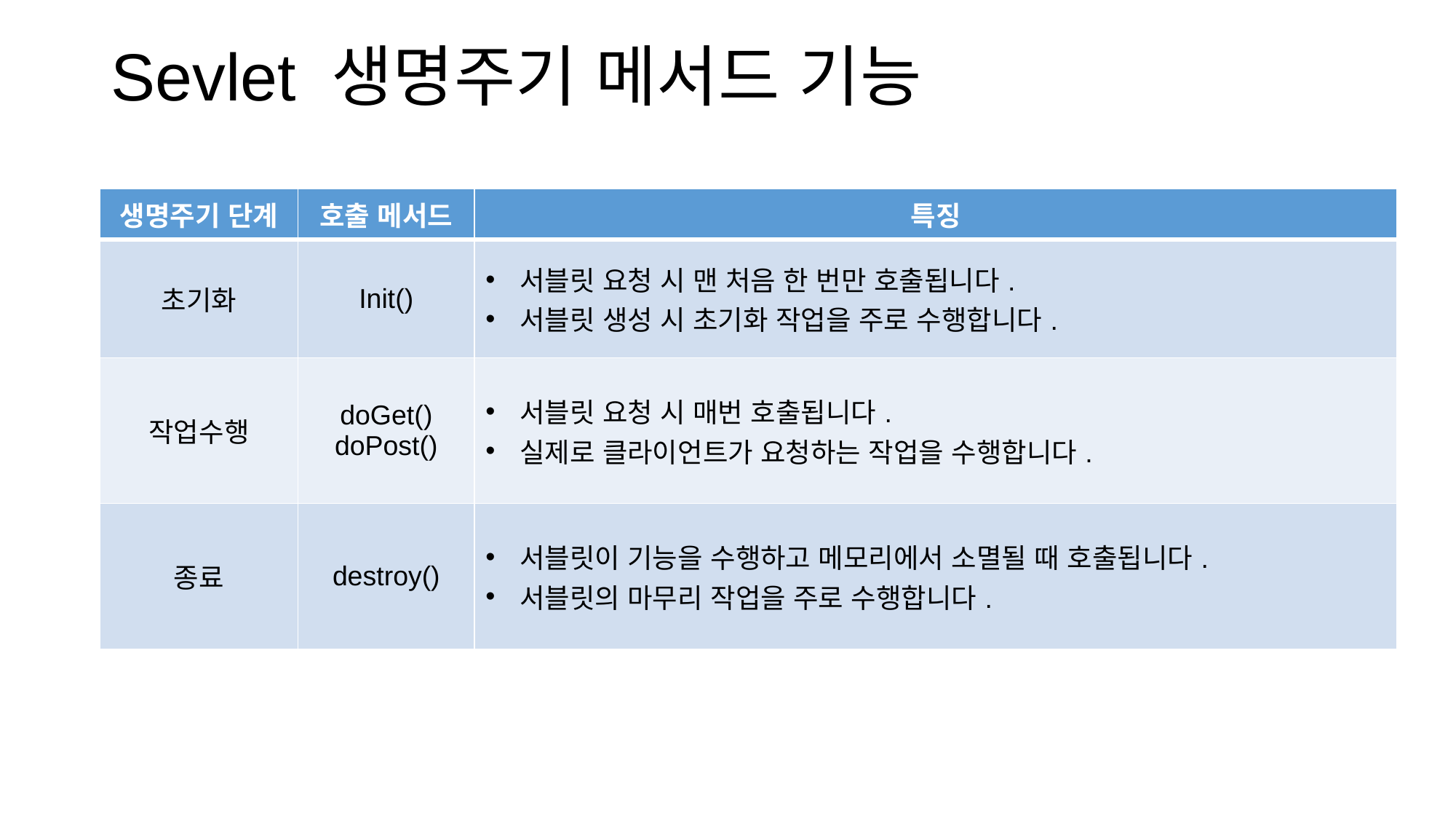

# Sevlet 생명주기 메서드 기능
| 생명주기 단계 | 호출 메서드 | 특징 |
| --- | --- | --- |
| 초기화 | Init() | 서블릿 요청 시 맨 처음 한 번만 호출됩니다. 서블릿 생성 시 초기화 작업을 주로 수행합니다. |
| 작업수행 | doGet() doPost() | 서블릿 요청 시 매번 호출됩니다. 실제로 클라이언트가 요청하는 작업을 수행합니다. |
| 종료 | destroy() | 서블릿이 기능을 수행하고 메모리에서 소멸될 때 호출됩니다. 서블릿의 마무리 작업을 주로 수행합니다. |